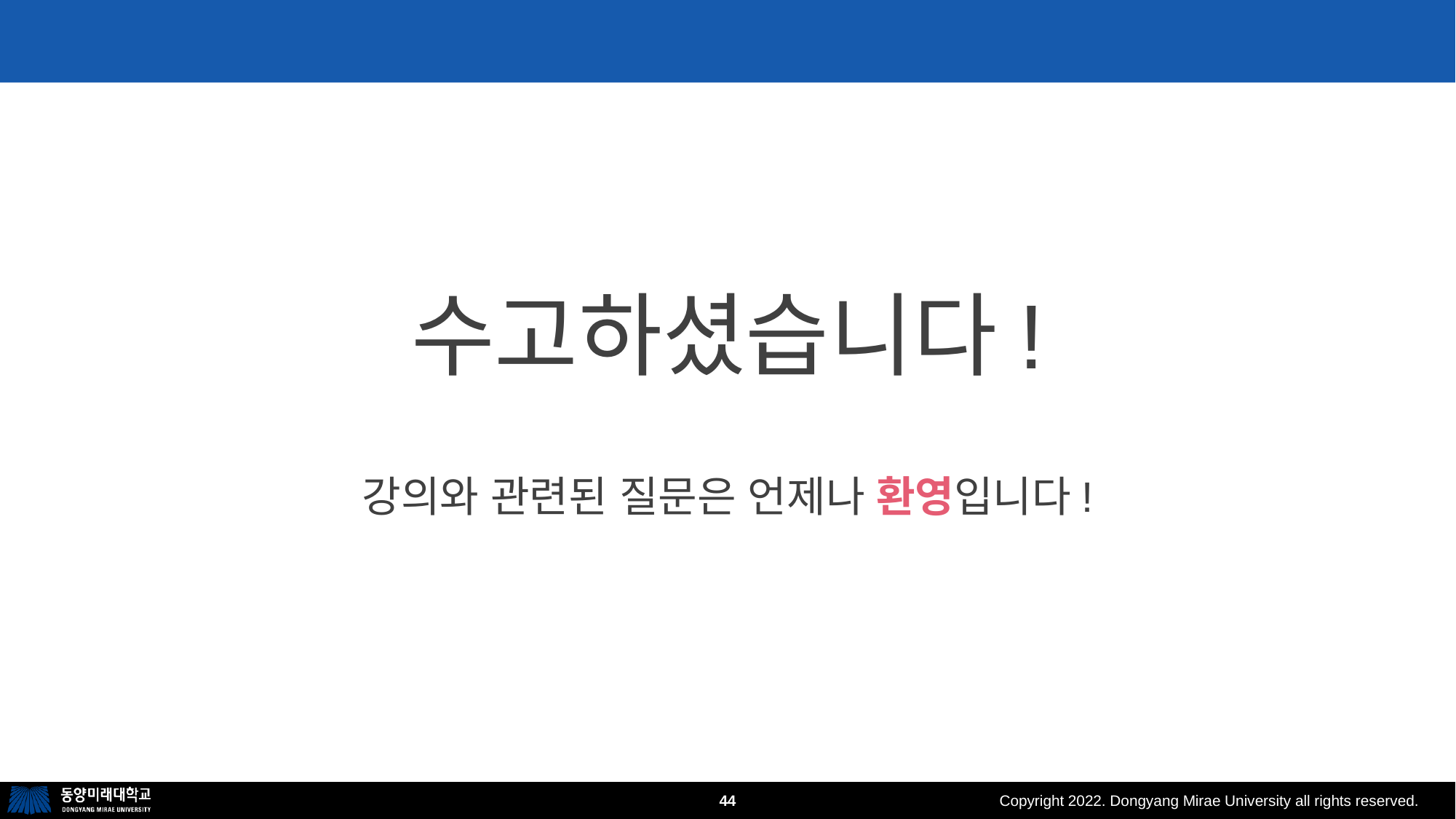

#

수고하셨습니다!
강의와 관련된 질문은 언제나 환영입니다!
44